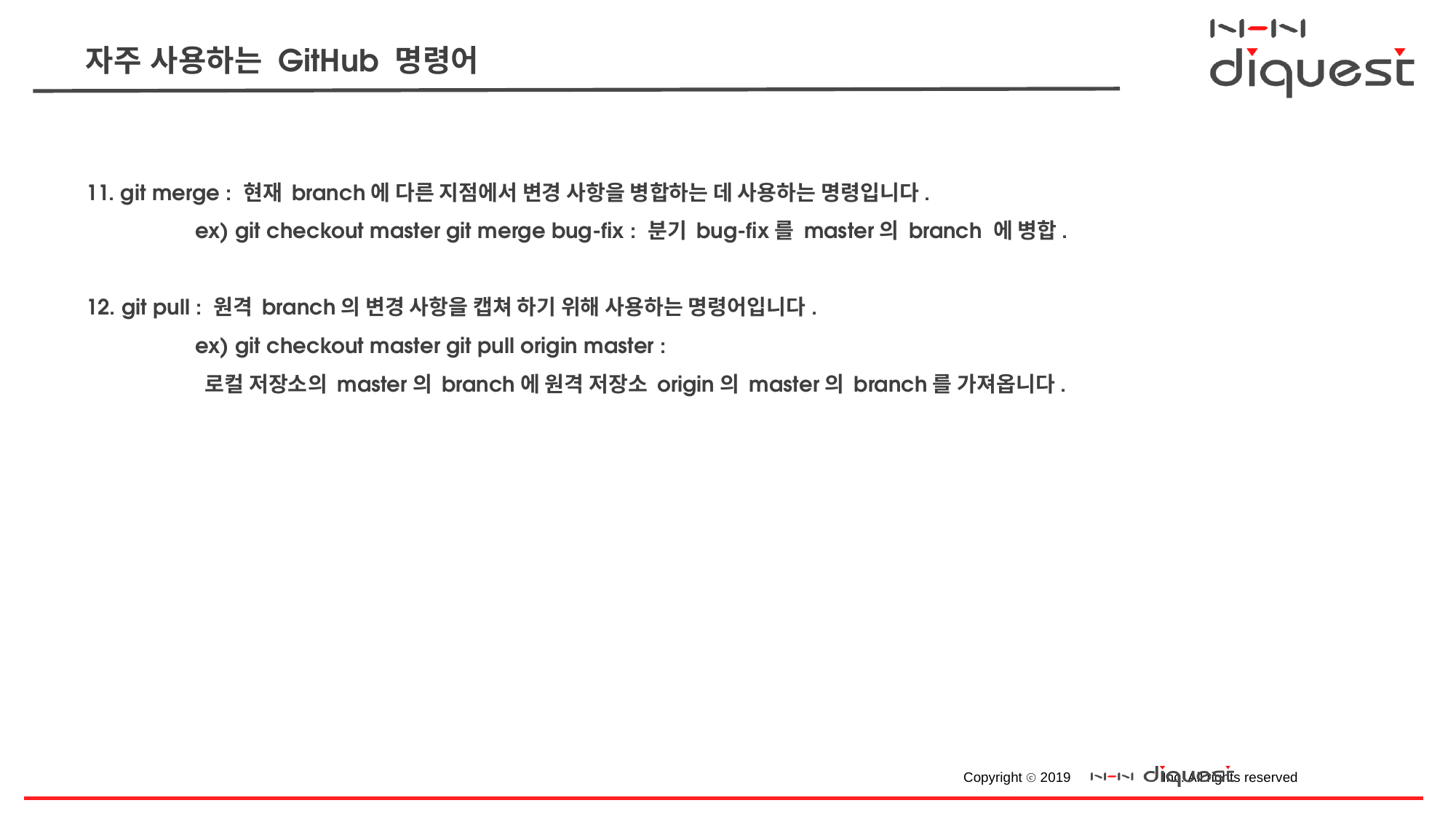

# 자주 사용하는 GitHub 명령어
11. git merge : 현재 branch에 다른 지점에서 변경 사항을 병합하는 데 사용하는 명령입니다.
	ex) git checkout master git merge bug-fix : 분기 bug-fix를 master의 branch 에 병합.

12. git pull : 원격 branch의 변경 사항을 캡쳐 하기 위해 사용하는 명령어입니다.
	ex) git checkout master git pull origin master :
	 로컬 저장소의 master의 branch에 원격 저장소 origin의 master의 branch를 가져옵니다.